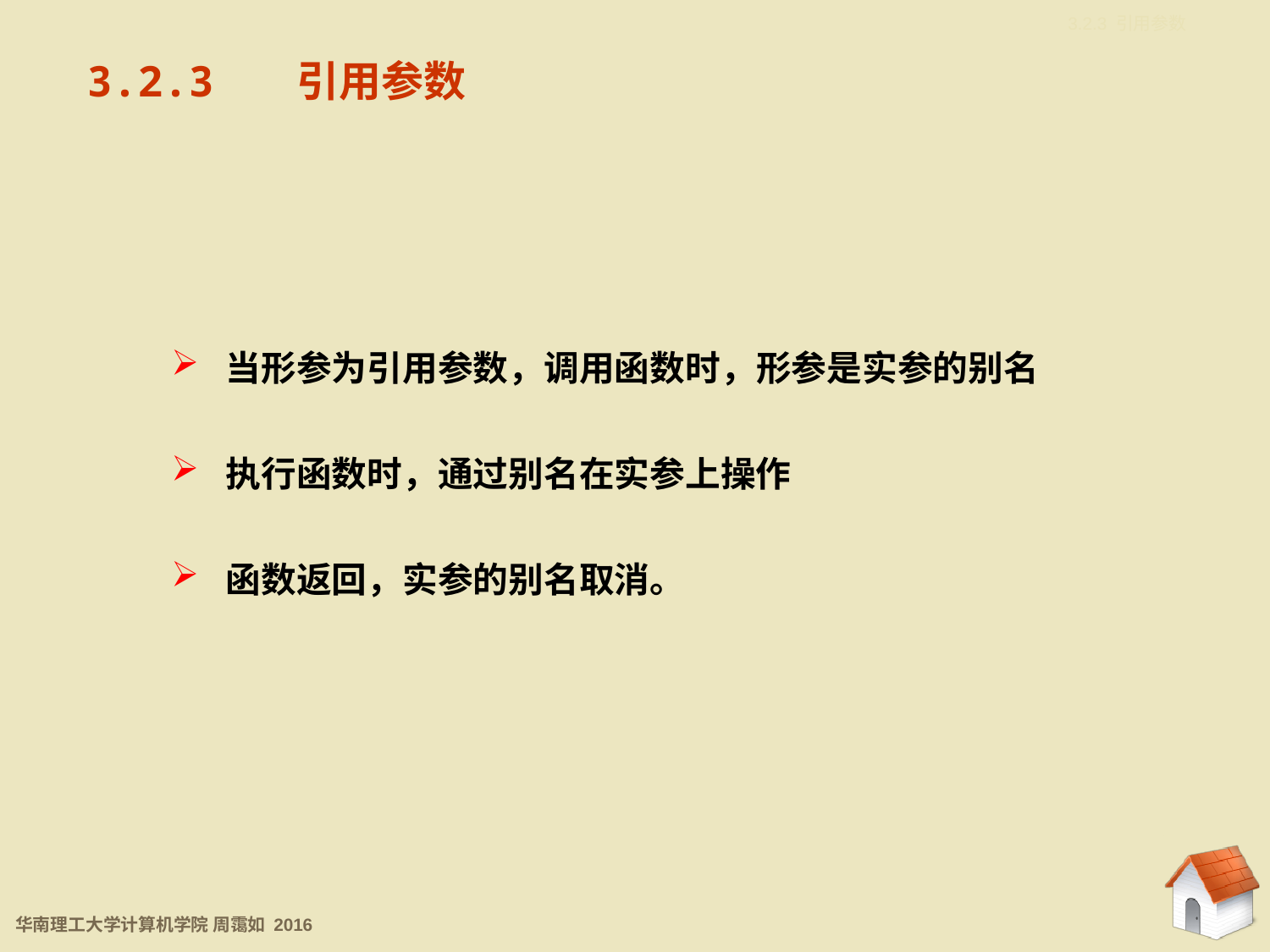

3.2.3 引用参数
3.2.3	 引用参数
  当形参为引用参数，调用函数时，形参是实参的别名
  执行函数时，通过别名在实参上操作
  函数返回，实参的别名取消。